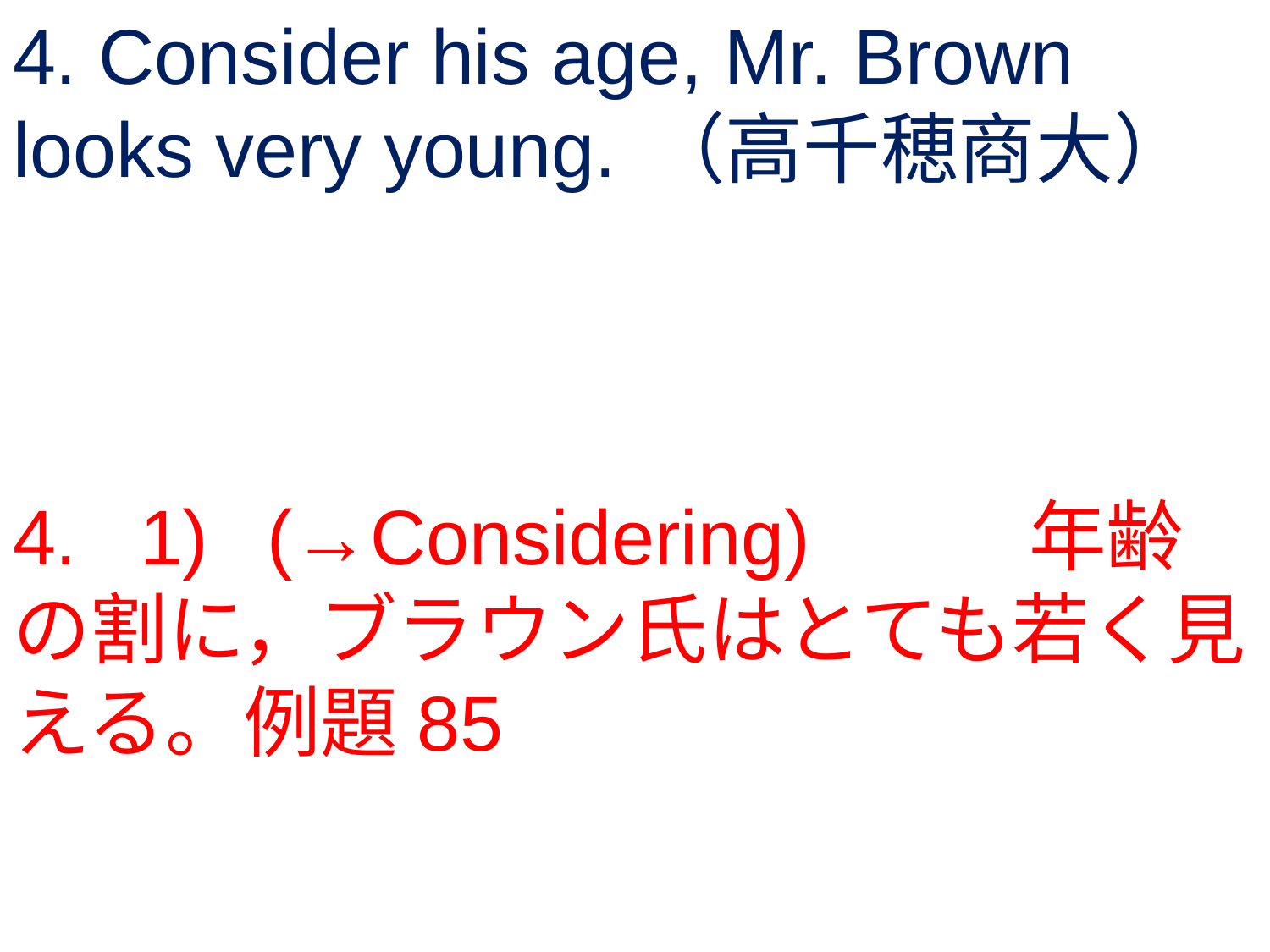

# 4. Consider his age, Mr. Brown looks very young.	（高千穂商大）
4.	1) 	(→Considering)		年齢の割に，ブラウン氏はとても若く見える。例題85